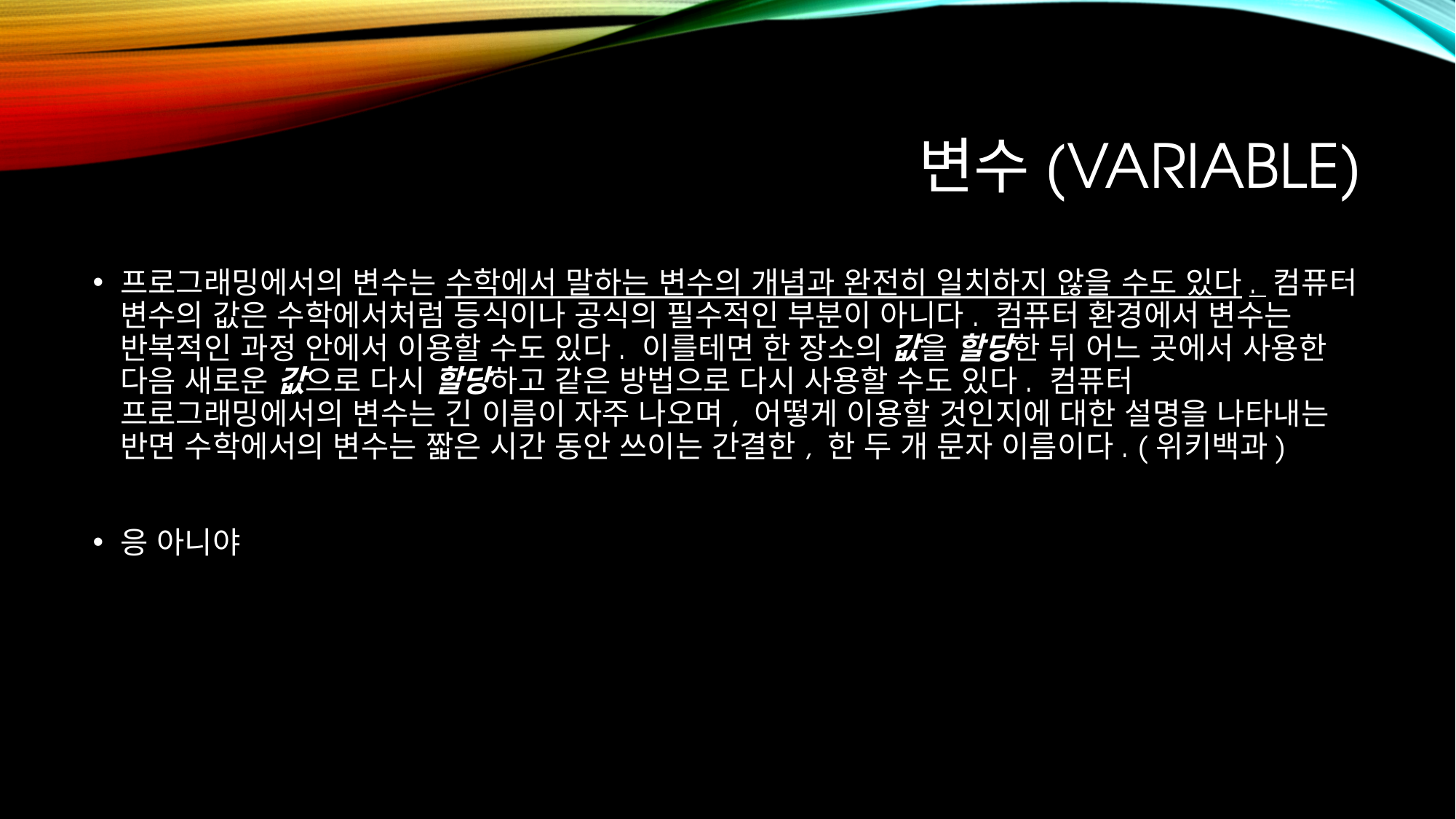

# 변수(variable)
프로그래밍에서의 변수는 수학에서 말하는 변수의 개념과 완전히 일치하지 않을 수도 있다. 컴퓨터 변수의 값은 수학에서처럼 등식이나 공식의 필수적인 부분이 아니다. 컴퓨터 환경에서 변수는 반복적인 과정 안에서 이용할 수도 있다. 이를테면 한 장소의 값을 할당한 뒤 어느 곳에서 사용한 다음 새로운 값으로 다시 할당하고 같은 방법으로 다시 사용할 수도 있다. 컴퓨터 프로그래밍에서의 변수는 긴 이름이 자주 나오며, 어떻게 이용할 것인지에 대한 설명을 나타내는 반면 수학에서의 변수는 짧은 시간 동안 쓰이는 간결한, 한 두 개 문자 이름이다. (위키백과)

응 아니야